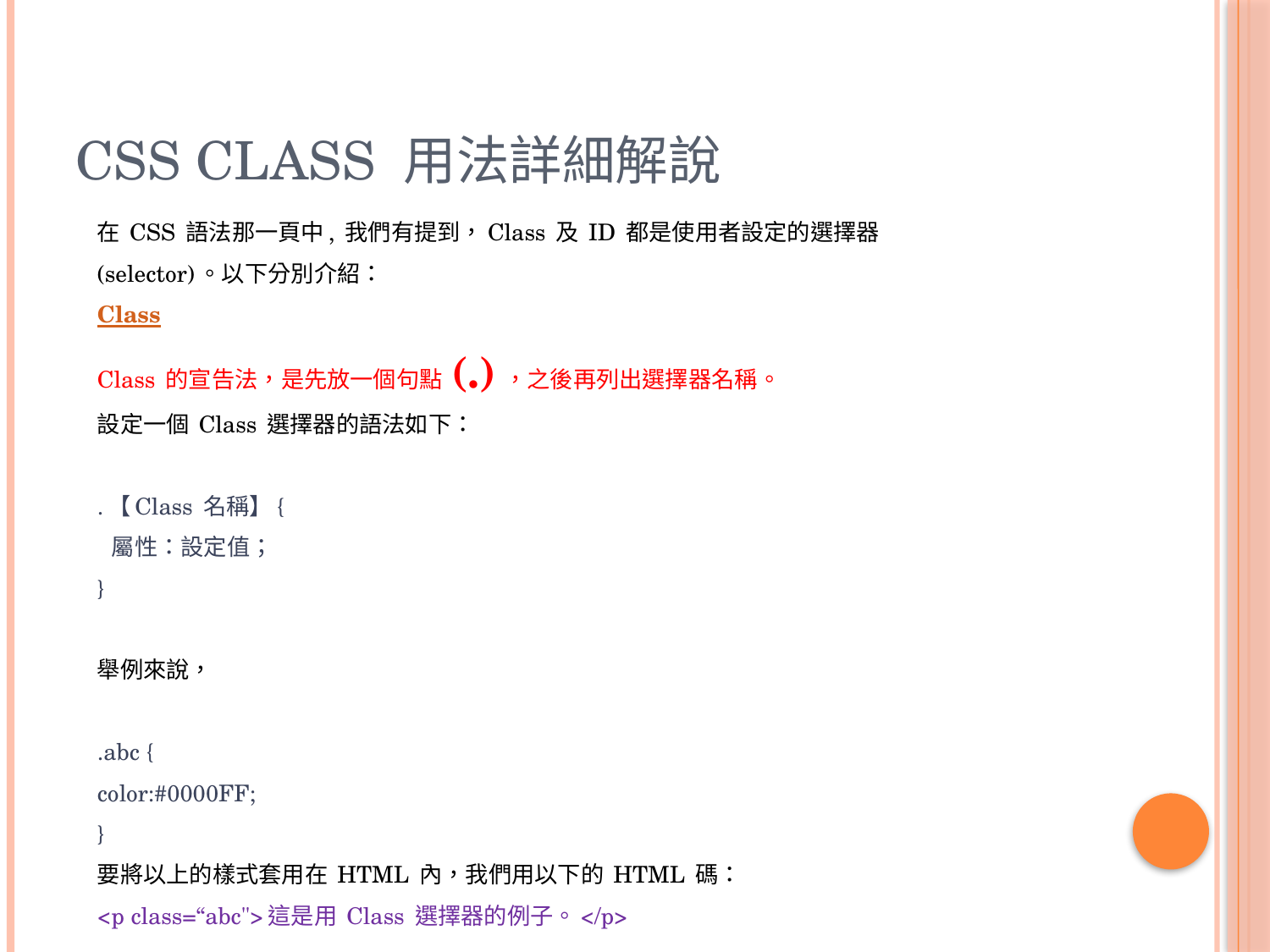

# CSS Class 用法詳細解說
在 CSS 語法那一頁中, 我們有提到，Class 及 ID 都是使用者設定的選擇器
(selector)。以下分別介紹：
Class
Class 的宣告法，是先放一個句點 (.)，之後再列出選擇器名稱。
設定一個 Class 選擇器的語法如下：

.【Class 名稱】{
  屬性：設定值；
}

舉例來說，

.abc {
color:#0000FF;
}
要將以上的樣式套用在 HTML 內，我們用以下的 HTML 碼：
<p class=“abc">這是用 Class 選擇器的例子。</p>